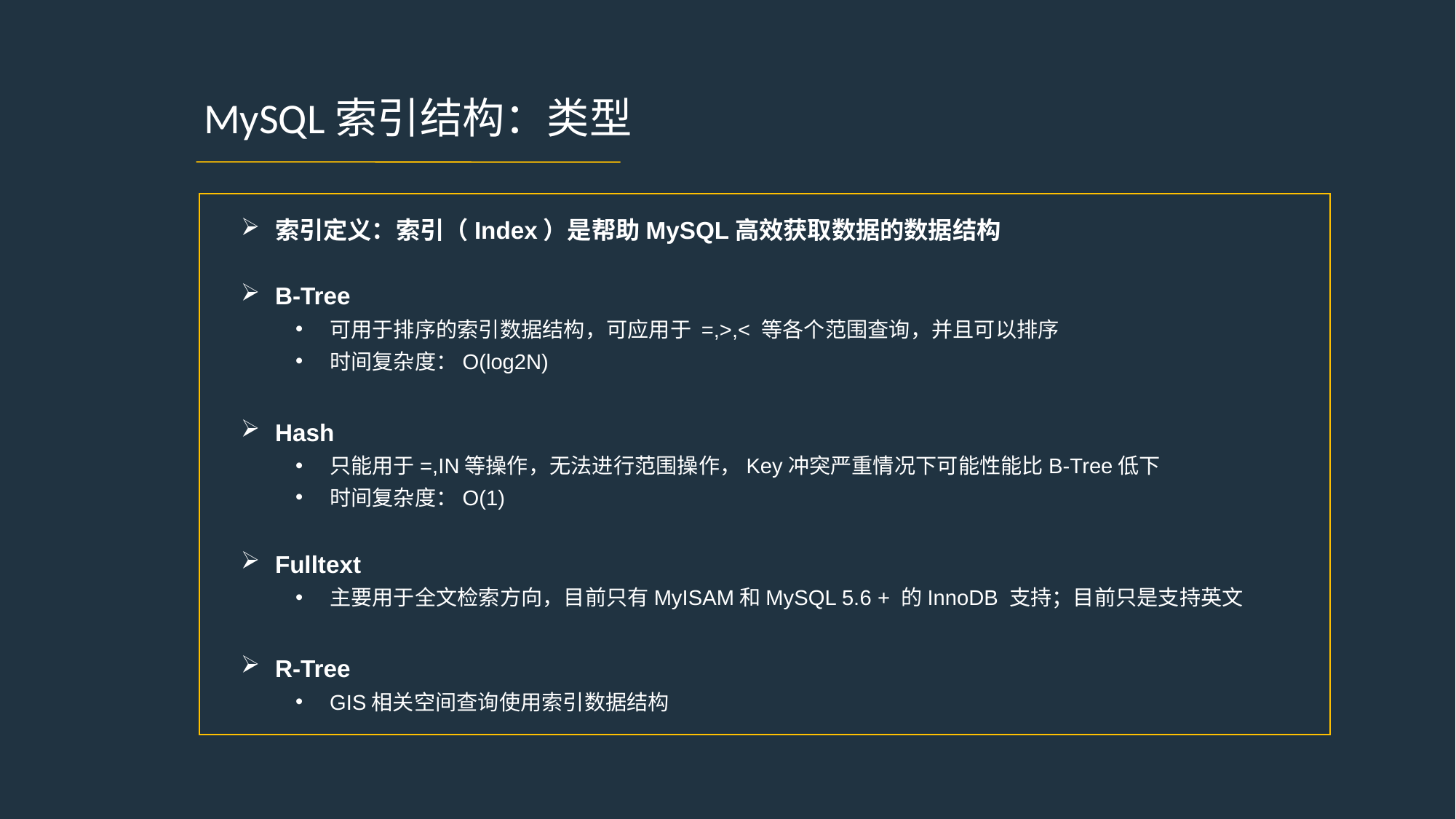

MySQL索引结构：类型

索引定义：索引（Index）是帮助MySQL高效获取数据的数据结构
B-Tree
可用于排序的索引数据结构，可应用于 =,>,< 等各个范围查询，并且可以排序
时间复杂度：O(log2N)
Hash
只能用于=,IN等操作，无法进行范围操作，Key冲突严重情况下可能性能比B-Tree低下
时间复杂度：O(1)

Fulltext
主要用于全文检索方向，目前只有MyISAM和MySQL 5.6 + 的InnoDB 支持；目前只是支持英文

R-Tree
GIS相关空间查询使用索引数据结构